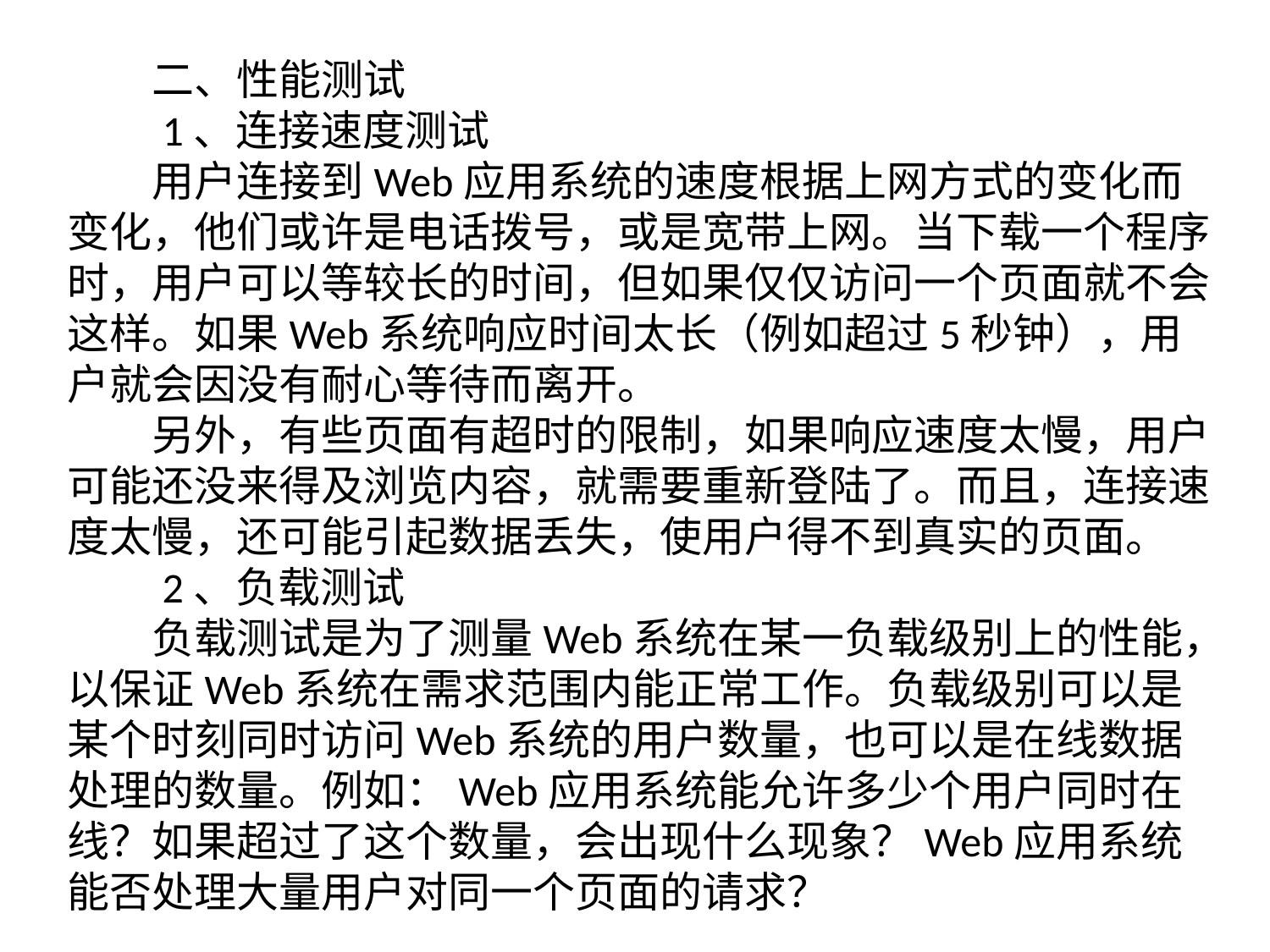

二、性能测试
　　1、连接速度测试
　　用户连接到Web应用系统的速度根据上网方式的变化而变化，他们或许是电话拨号，或是宽带上网。当下载一个程序时，用户可以等较长的时间，但如果仅仅访问一个页面就不会这样。如果Web系统响应时间太长（例如超过5秒钟），用户就会因没有耐心等待而离开。
　　另外，有些页面有超时的限制，如果响应速度太慢，用户可能还没来得及浏览内容，就需要重新登陆了。而且，连接速度太慢，还可能引起数据丢失，使用户得不到真实的页面。
　　2、负载测试
　　负载测试是为了测量Web系统在某一负载级别上的性能，以保证Web系统在需求范围内能正常工作。负载级别可以是某个时刻同时访问Web系统的用户数量，也可以是在线数据处理的数量。例如：Web应用系统能允许多少个用户同时在线？如果超过了这个数量，会出现什么现象？Web应用系统能否处理大量用户对同一个页面的请求？